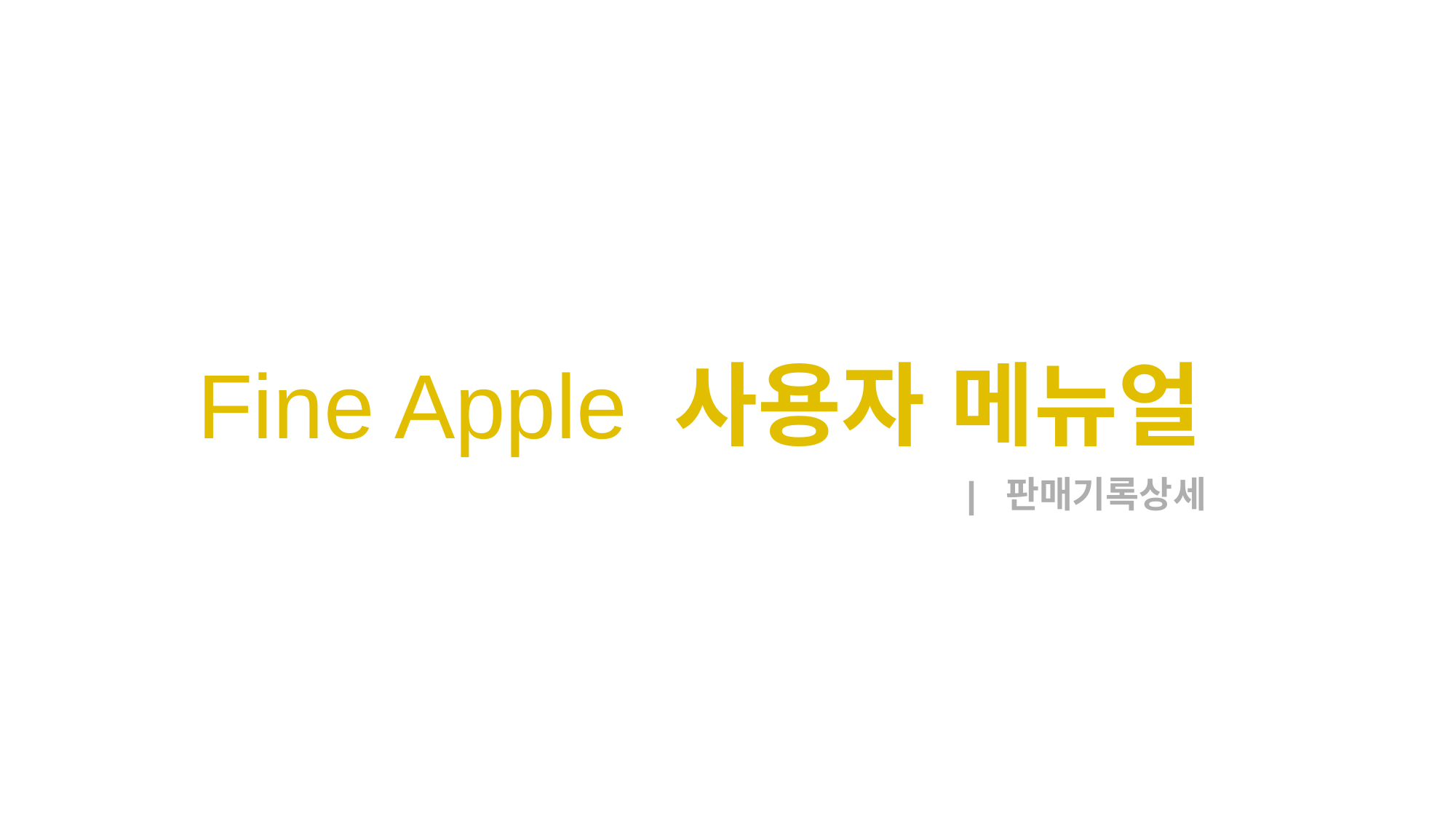

# Fine Apple 사용자 메뉴얼
 |  판매기록상세